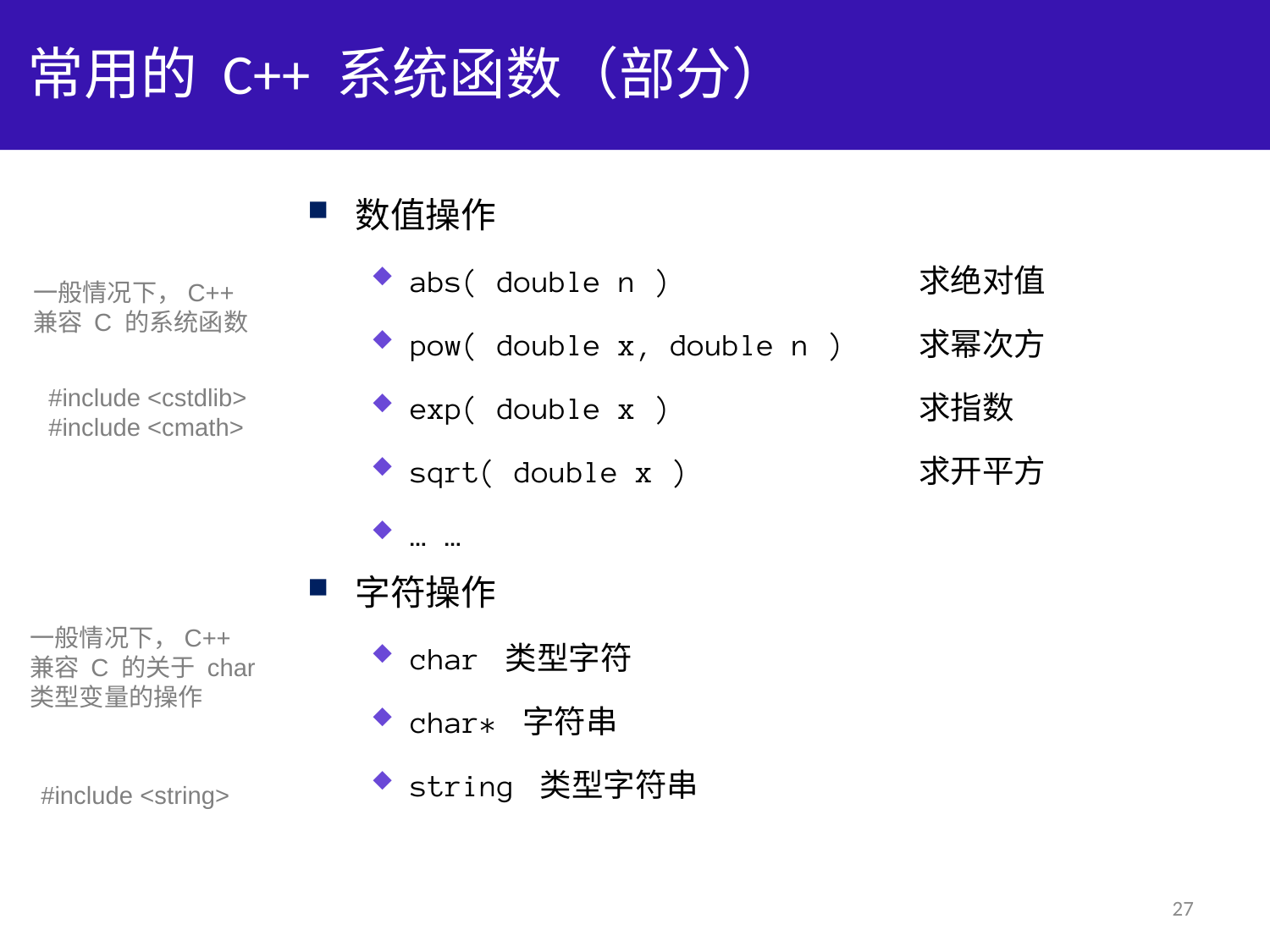

# 常用的 C++ 系统函数（部分）
数值操作
abs( double n )          	求绝对值
pow( double x, double n ) 	求幂次方
exp( double x )  		求指数
sqrt( double x ) 		求开平方
… …
字符操作
char 类型字符
char* 字符串
string 类型字符串
一般情况下，C++
兼容 C 的系统函数
#include <cstdlib>
#include <cmath>
一般情况下，C++
兼容 C 的关于 char
类型变量的操作
#include <string>
27